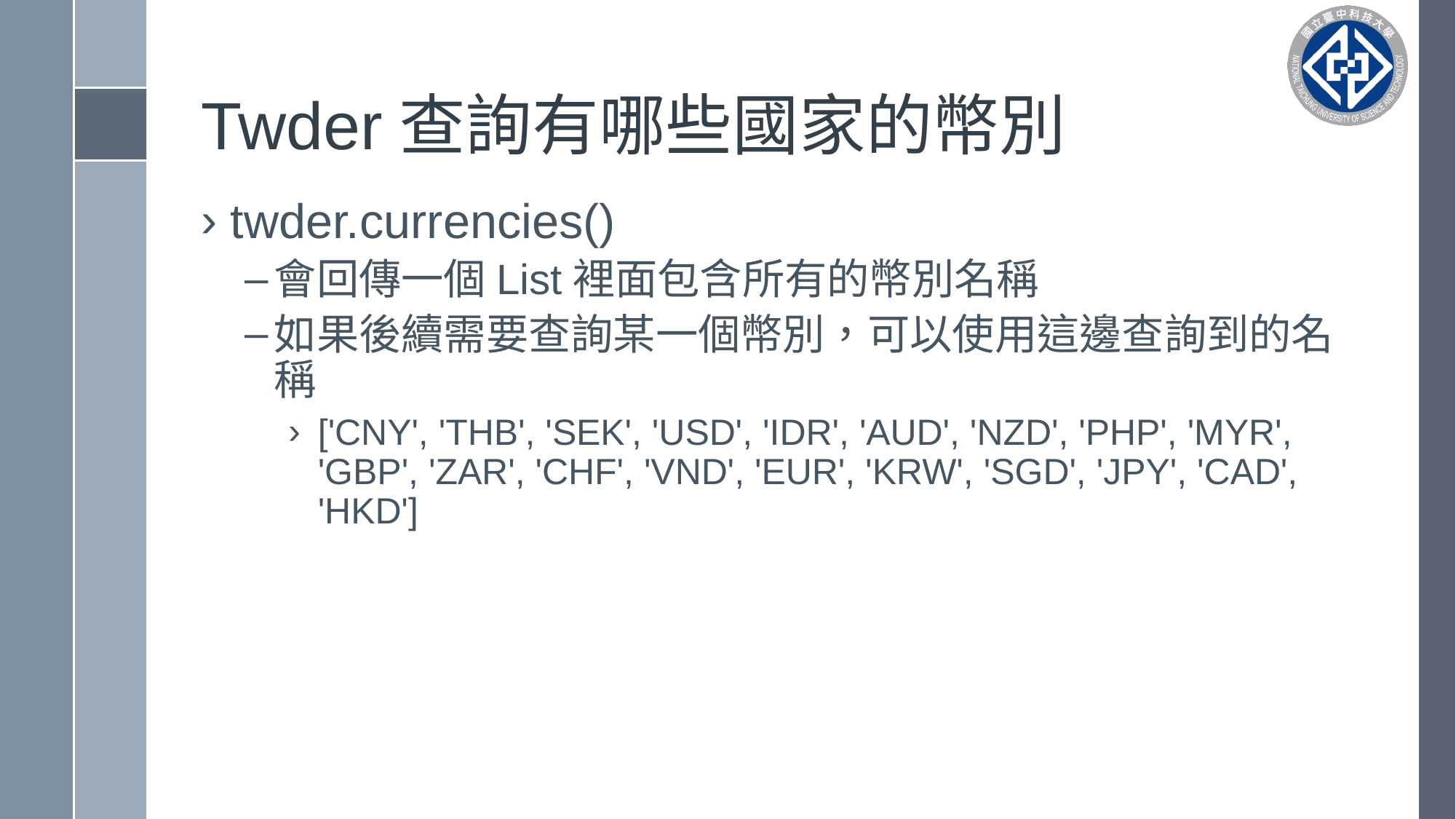

# Twder查詢有哪些國家的幣別
twder.currencies()
會回傳一個List裡面包含所有的幣別名稱
如果後續需要查詢某一個幣別，可以使用這邊查詢到的名稱
['CNY', 'THB', 'SEK', 'USD', 'IDR', 'AUD', 'NZD', 'PHP', 'MYR', 'GBP', 'ZAR', 'CHF', 'VND', 'EUR', 'KRW', 'SGD', 'JPY', 'CAD', 'HKD']